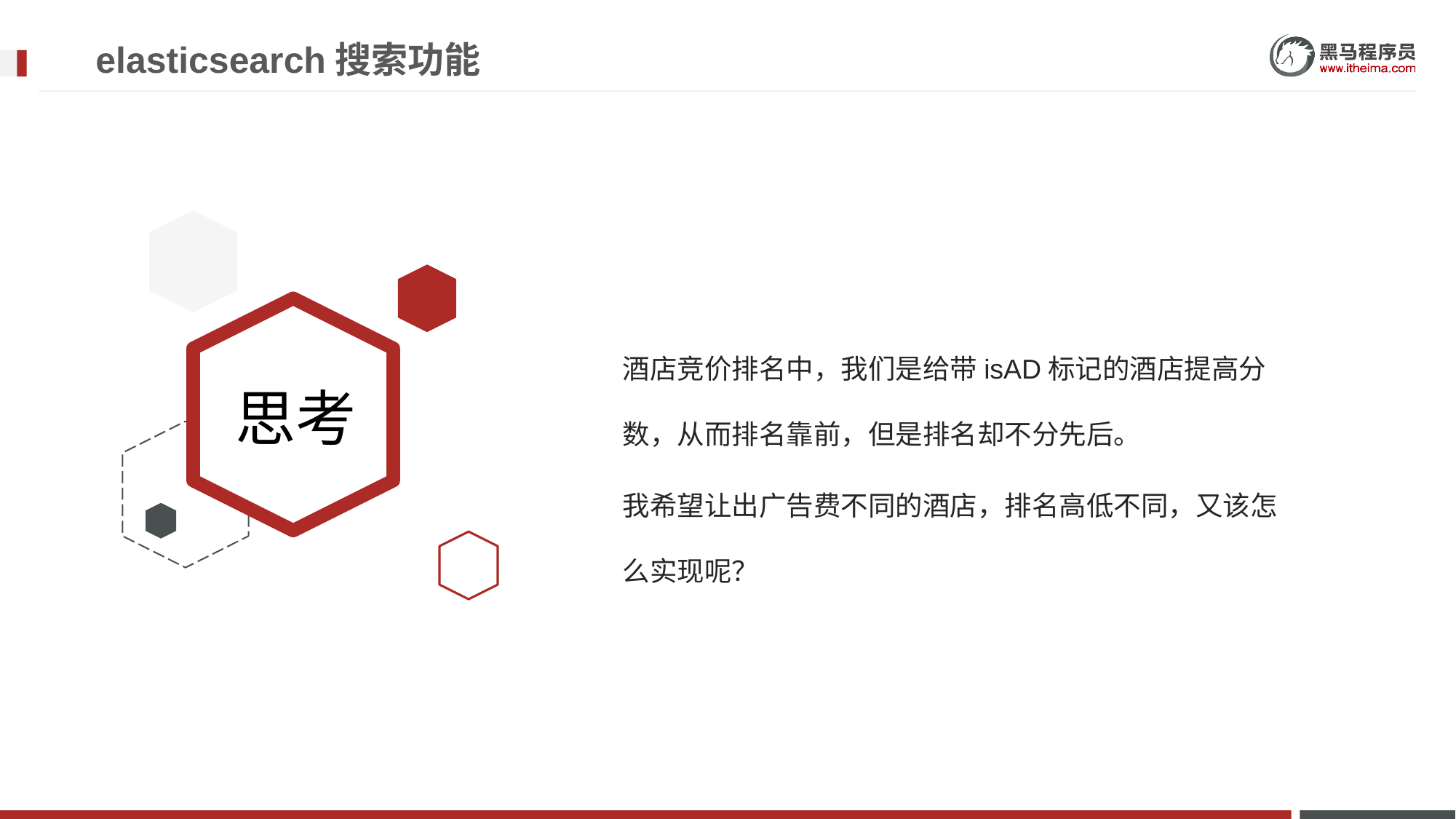

# elasticsearch搜索功能
酒店竞价排名中，我们是给带isAD标记的酒店提高分数，从而排名靠前，但是排名却不分先后。
我希望让出广告费不同的酒店，排名高低不同，又该怎么实现呢？